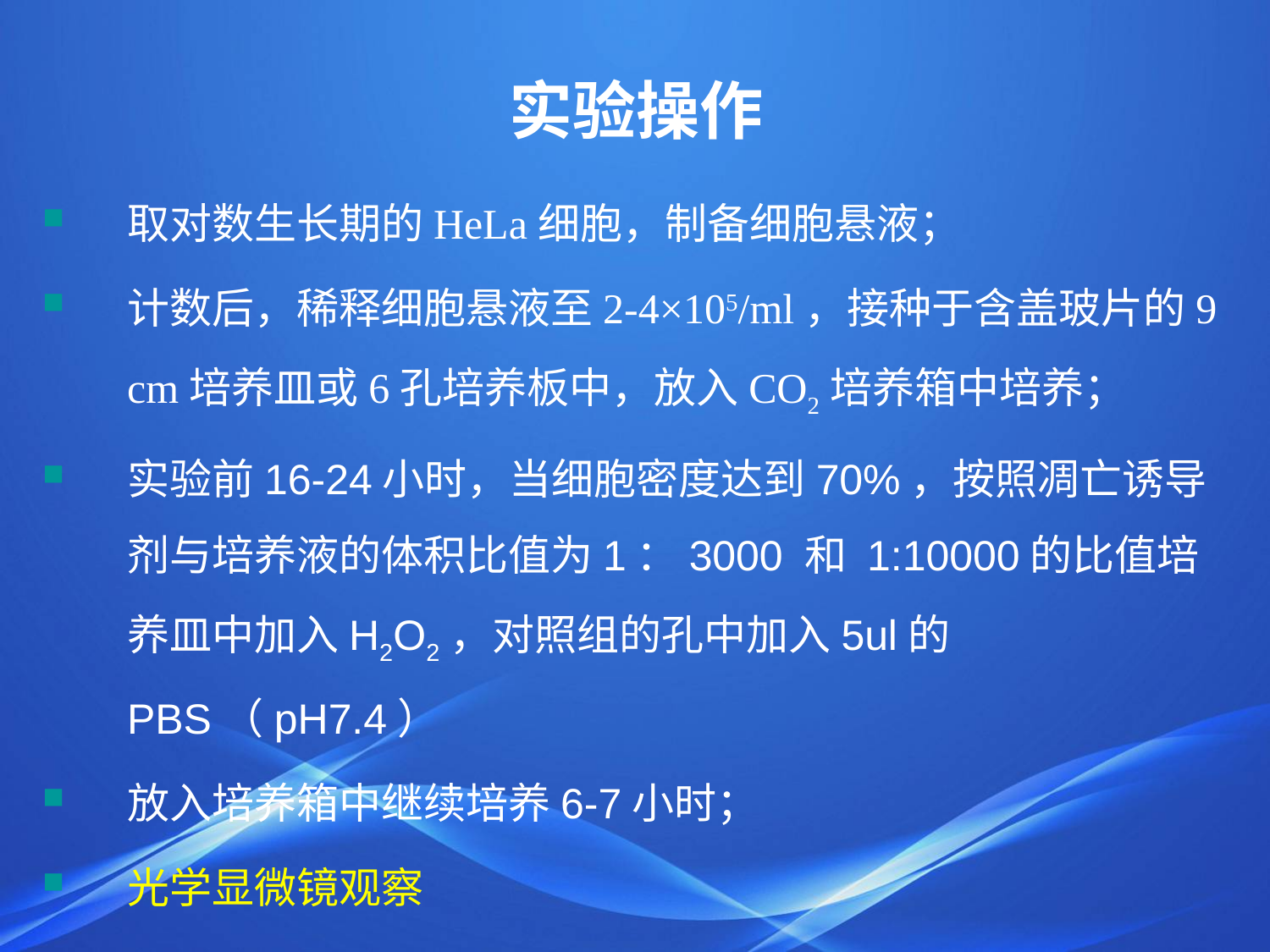

# 实验操作
取对数生长期的HeLa细胞，制备细胞悬液；
计数后，稀释细胞悬液至2-4×105/ml，接种于含盖玻片的9 cm培养皿或6孔培养板中，放入CO2培养箱中培养；
实验前16-24小时，当细胞密度达到70%，按照凋亡诱导剂与培养液的体积比值为1：3000 和 1:10000的比值培养皿中加入H2O2，对照组的孔中加入5ul的PBS（pH7.4）
放入培养箱中继续培养6-7小时；
光学显微镜观察